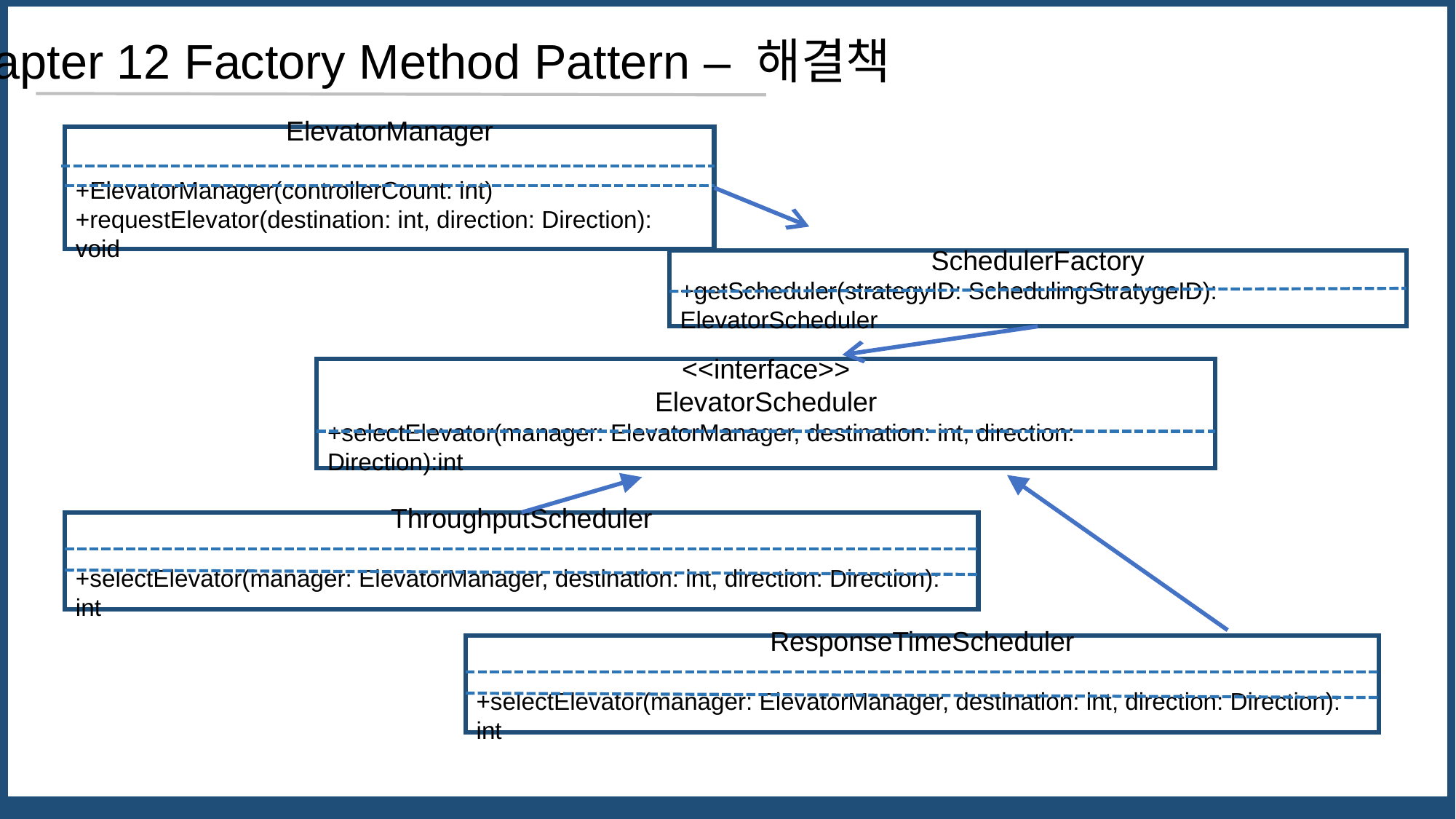

Chapter 12 Factory Method Pattern – 해결책
ElevatorManager

+ElevatorManager(controllerCount: int)
+requestElevator(destination: int, direction: Direction): void
SchedulerFactory
+getScheduler(strategyID: SchedulingStratygeID): ElevatorScheduler
<<interface>>
ElevatorScheduler
+selectElevator(manager: ElevatorManager, destination: int, direction: Direction):int
ThroughputScheduler

+selectElevator(manager: ElevatorManager, destination: int, direction: Direction): int
ResponseTimeScheduler

+selectElevator(manager: ElevatorManager, destination: int, direction: Direction): int